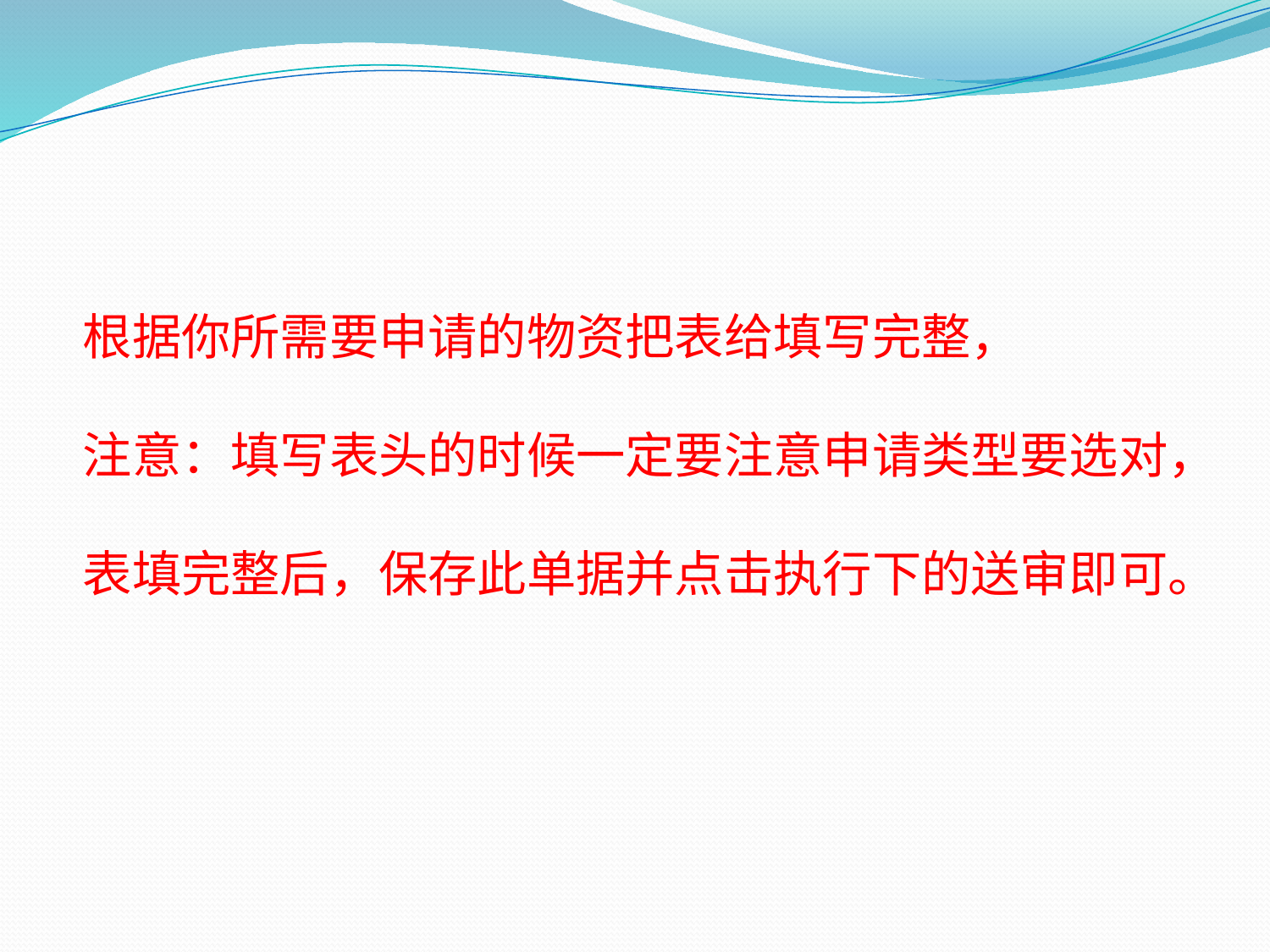

根据你所需要申请的物资把表给填写完整，

注意：填写表头的时候一定要注意申请类型要选对，

表填完整后，保存此单据并点击执行下的送审即可。